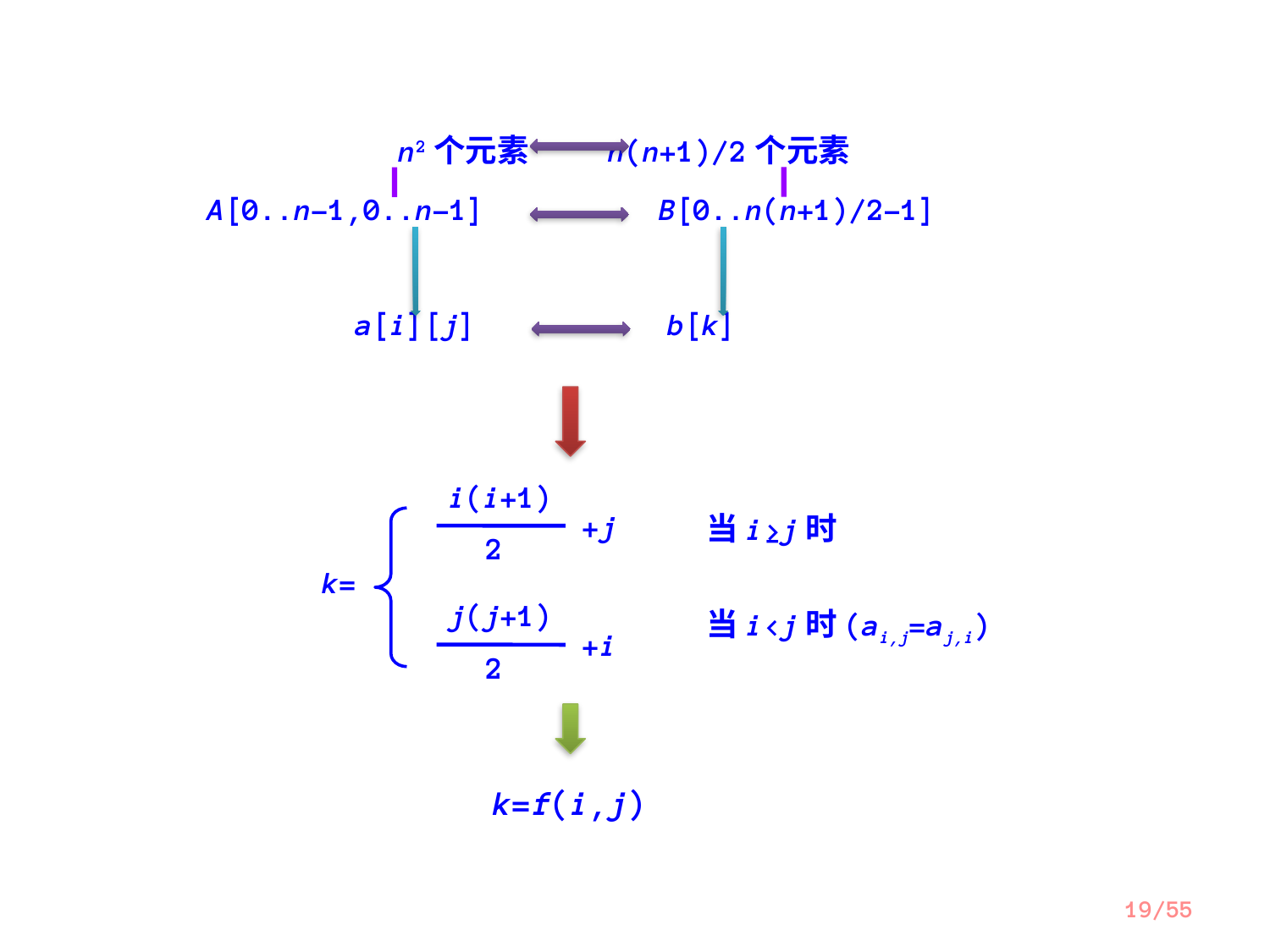

n2个元素          n(n+1)/2个元素
A[0..n-1,0..n-1]          B[0..n(n+1)/2-1]

a[i][j]           b[k]

i(i+1)
+j
2
当i≥j时

k=
j(j+1)
+i
2
当i<j时(ai,j=aj,i)

k=f(i,j)
19/55